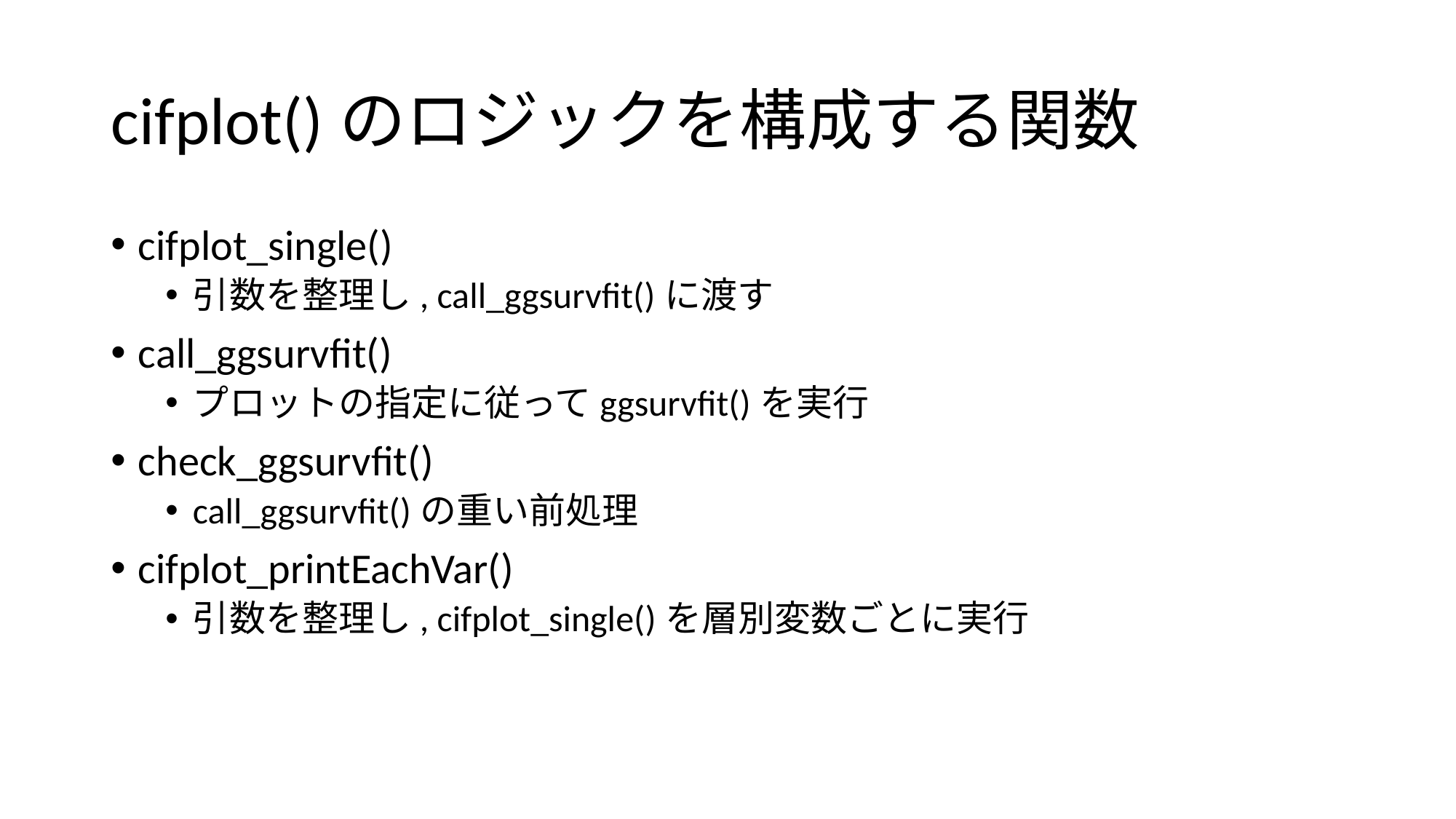

# cifplot()のロジックを構成する関数
cifplot_single()
引数を整理し, call_ggsurvfit()に渡す
call_ggsurvfit()
プロットの指定に従ってggsurvfit()を実行
check_ggsurvfit()
call_ggsurvfit()の重い前処理
cifplot_printEachVar()
引数を整理し, cifplot_single()を層別変数ごとに実行